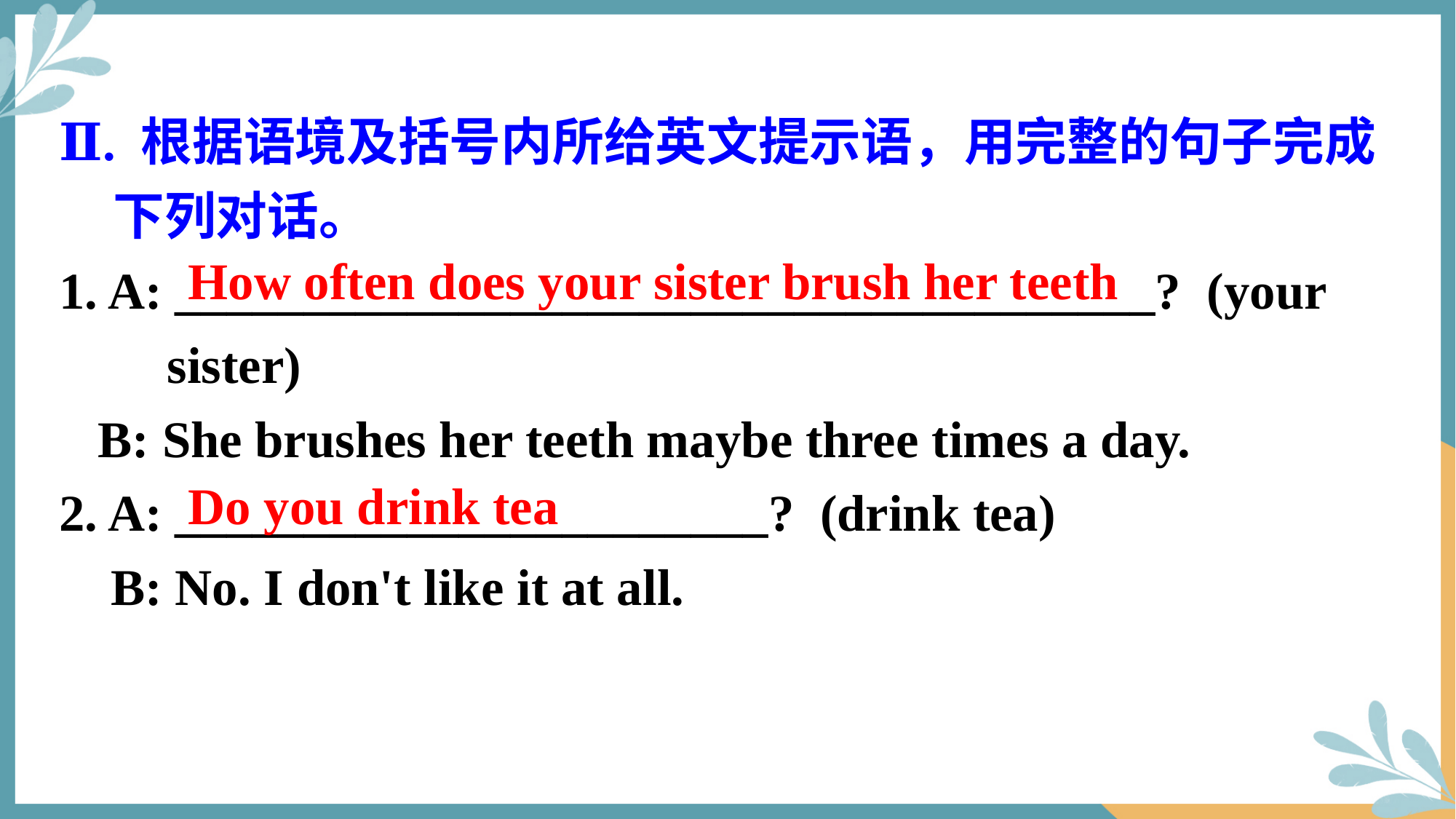

Ⅱ. 根据语境及括号内所给英文提示语，用完整的句子完成下列对话。
1. A: ______________________________________?  (your sister)
   B: She brushes her teeth maybe three times a day.
2. A: _______________________?  (drink tea)
    B: No. I don't like it at all.
How often does your sister brush her teeth
Do you drink tea